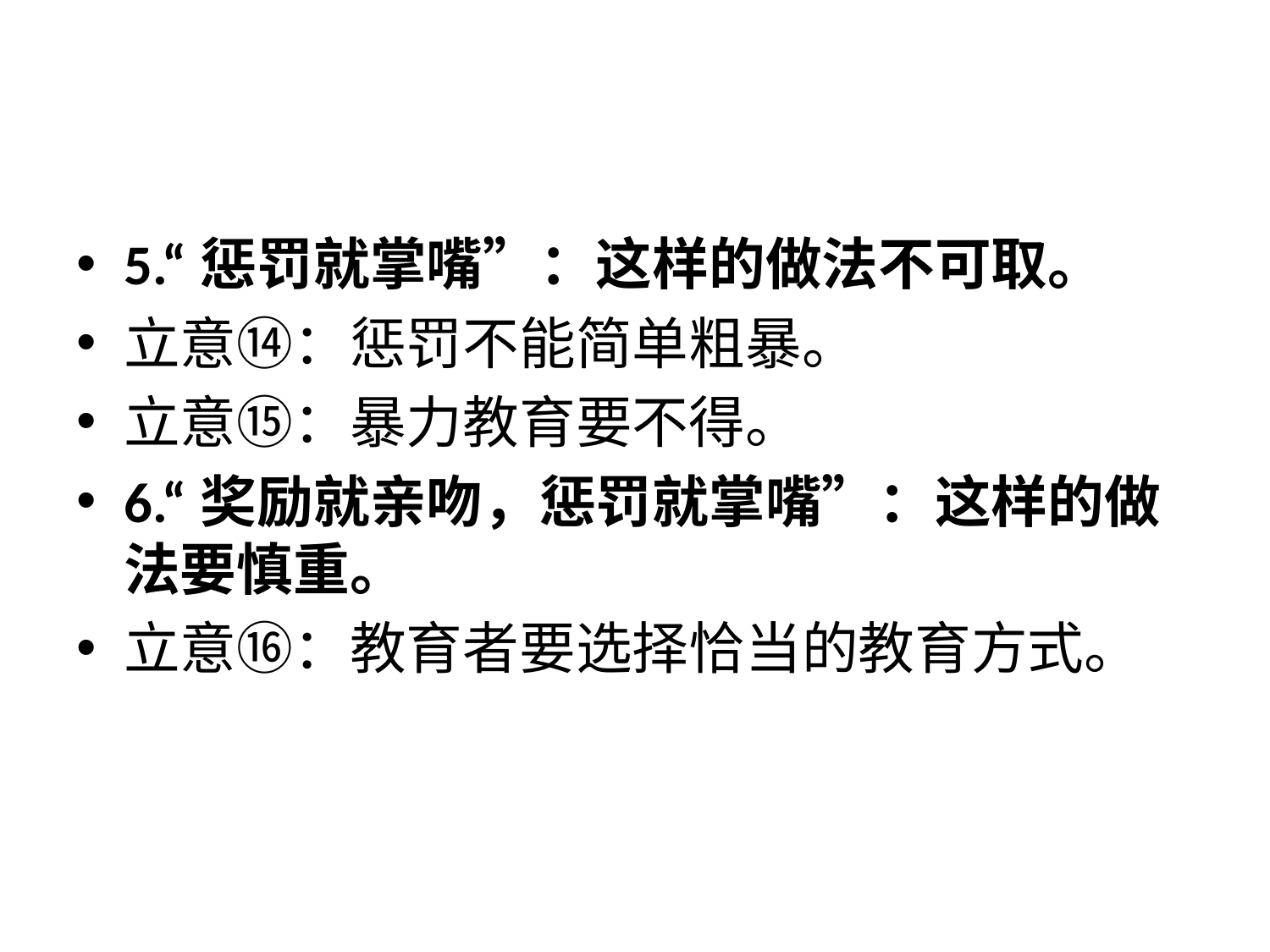

#
5.“惩罚就掌嘴”：这样的做法不可取。
立意⑭：惩罚不能简单粗暴。
立意⑮：暴力教育要不得。
6.“奖励就亲吻，惩罚就掌嘴”：这样的做法要慎重。
立意⑯：教育者要选择恰当的教育方式。